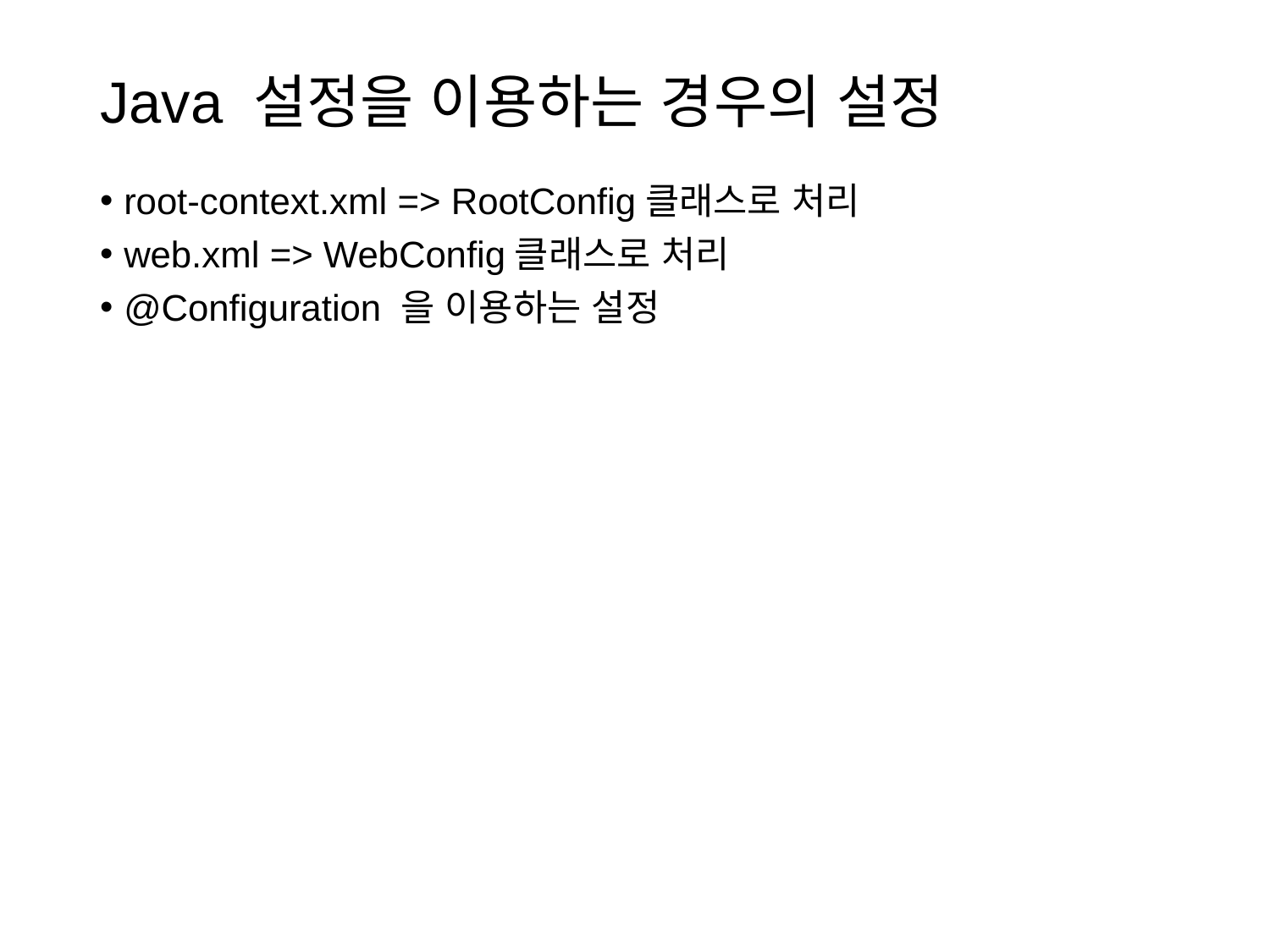

# Java 설정을 이용하는 경우의 설정
root-context.xml => RootConfig클래스로 처리
web.xml => WebConfig클래스로 처리
@Configuration 을 이용하는 설정